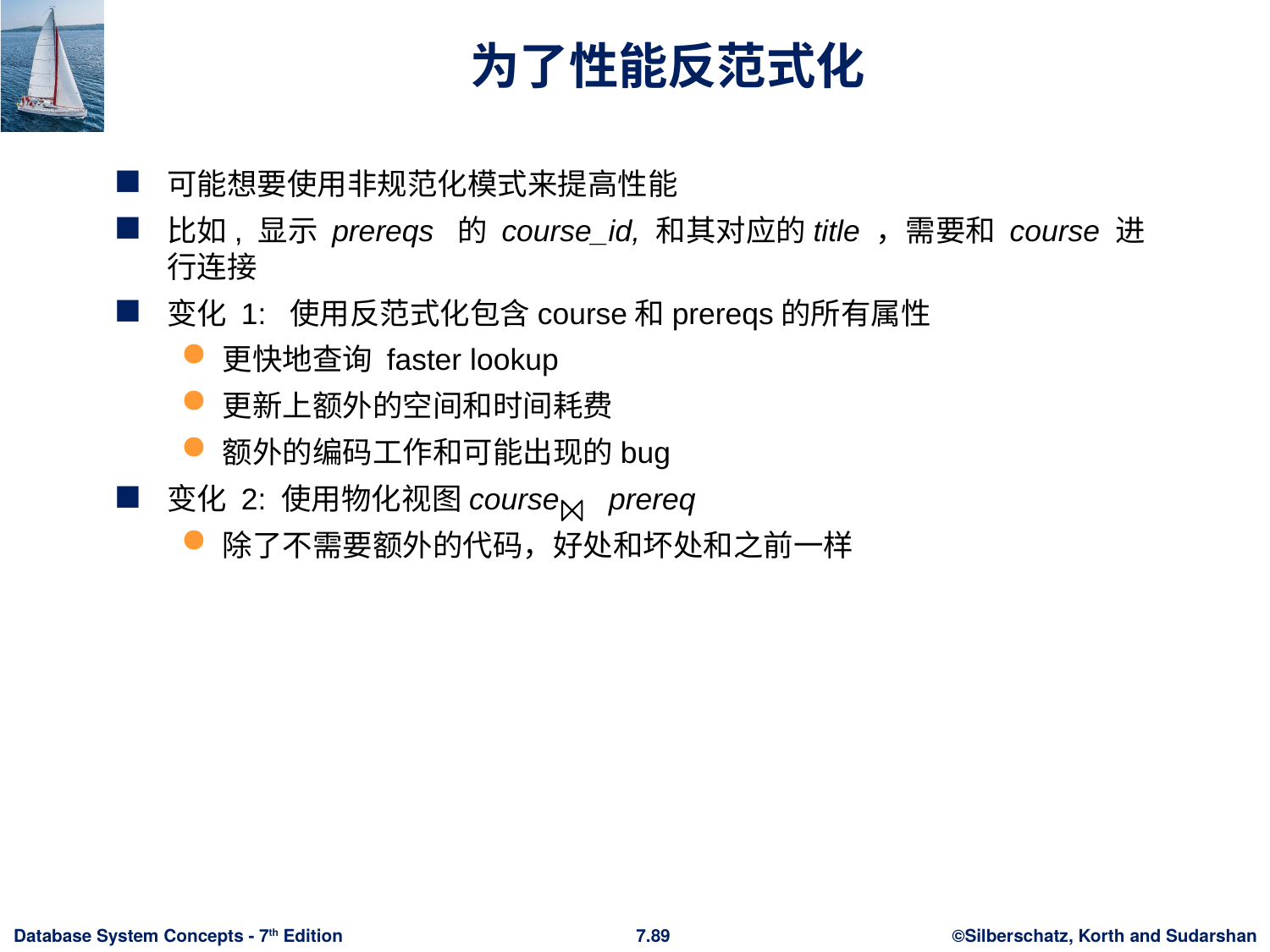

# 为了性能反范式化
可能想要使用非规范化模式来提高性能
比如, 显示 prereqs  的 course_id, 和其对应的title ，需要和 course 进行连接
变化 1:  使用反范式化包含course和prereqs的所有属性
更快地查询 faster lookup
更新上额外的空间和时间耗费
额外的编码工作和可能出现的bug
变化 2: 使用物化视图course      prereq
除了不需要额外的代码，好处和坏处和之前一样